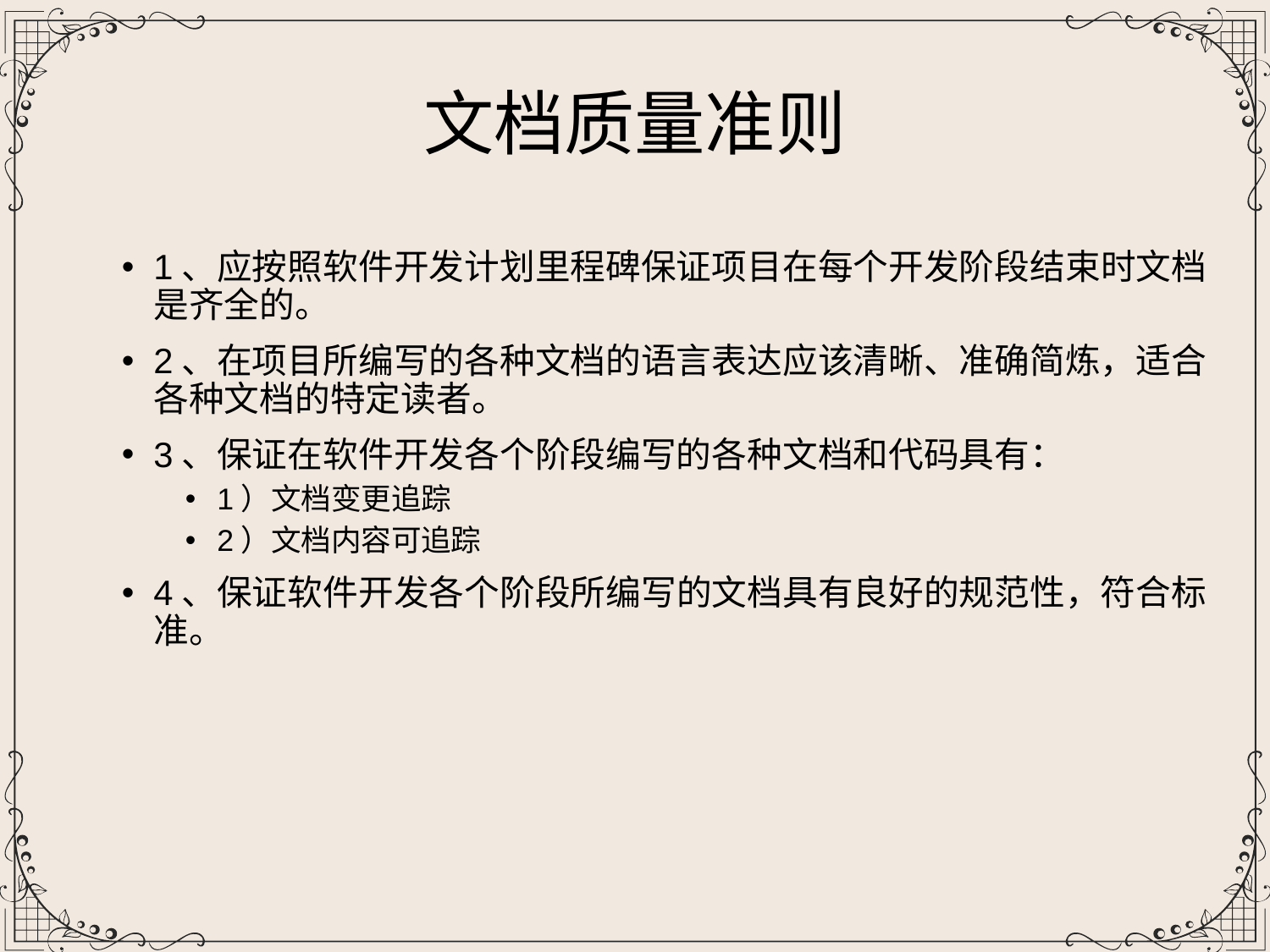

文档质量准则
1、应按照软件开发计划里程碑保证项目在每个开发阶段结束时文档是齐全的。
2、在项目所编写的各种文档的语言表达应该清晰、准确简炼，适合各种文档的特定读者。
3、保证在软件开发各个阶段编写的各种文档和代码具有：
1）文档变更追踪
2）文档内容可追踪
4、保证软件开发各个阶段所编写的文档具有良好的规范性，符合标准。